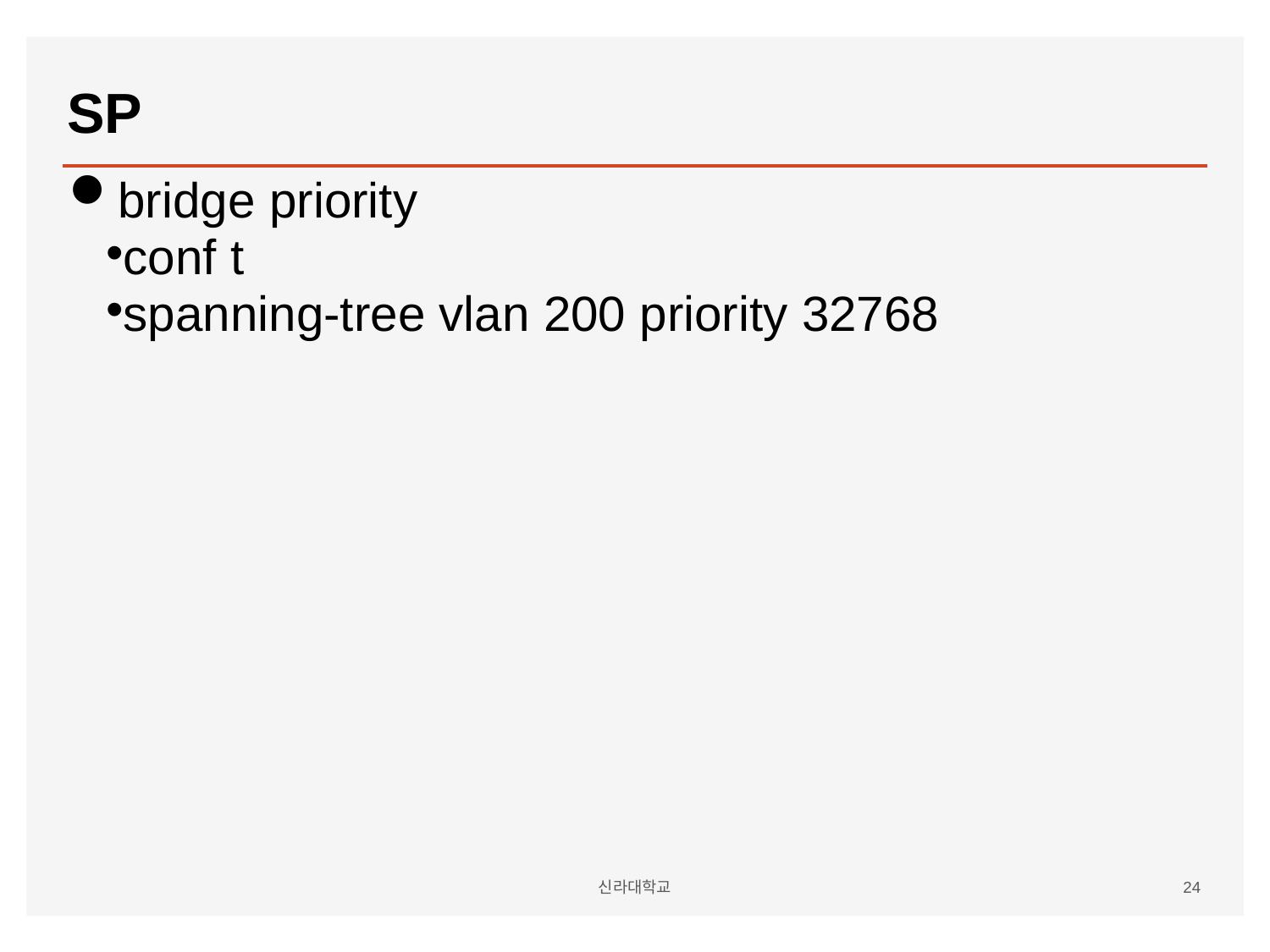

# SP
bridge priority
conf t
spanning-tree vlan 200 priority 32768
신라대학교
24